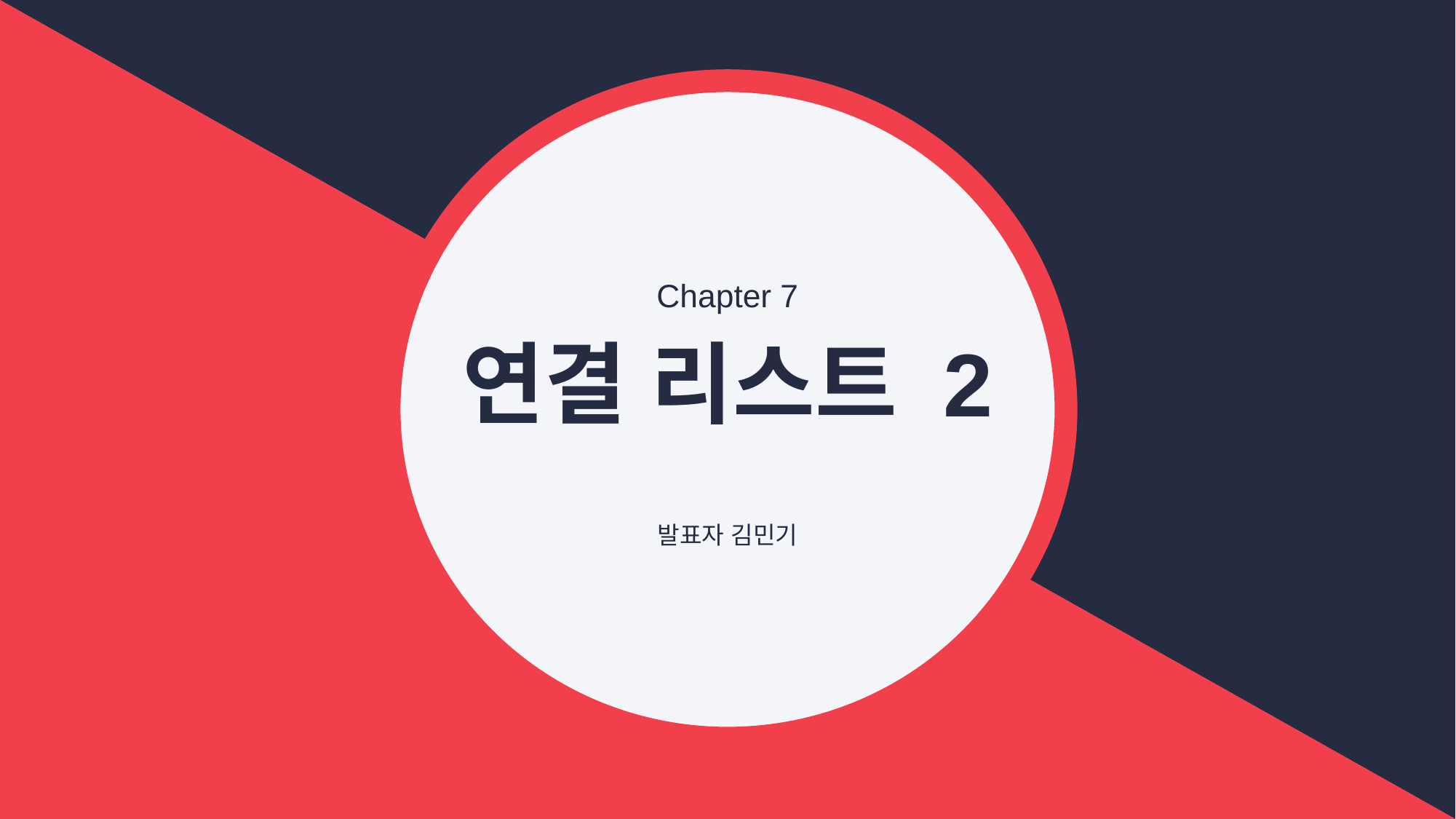

Chapter 7
# 연결 리스트 2

발표자 김민기